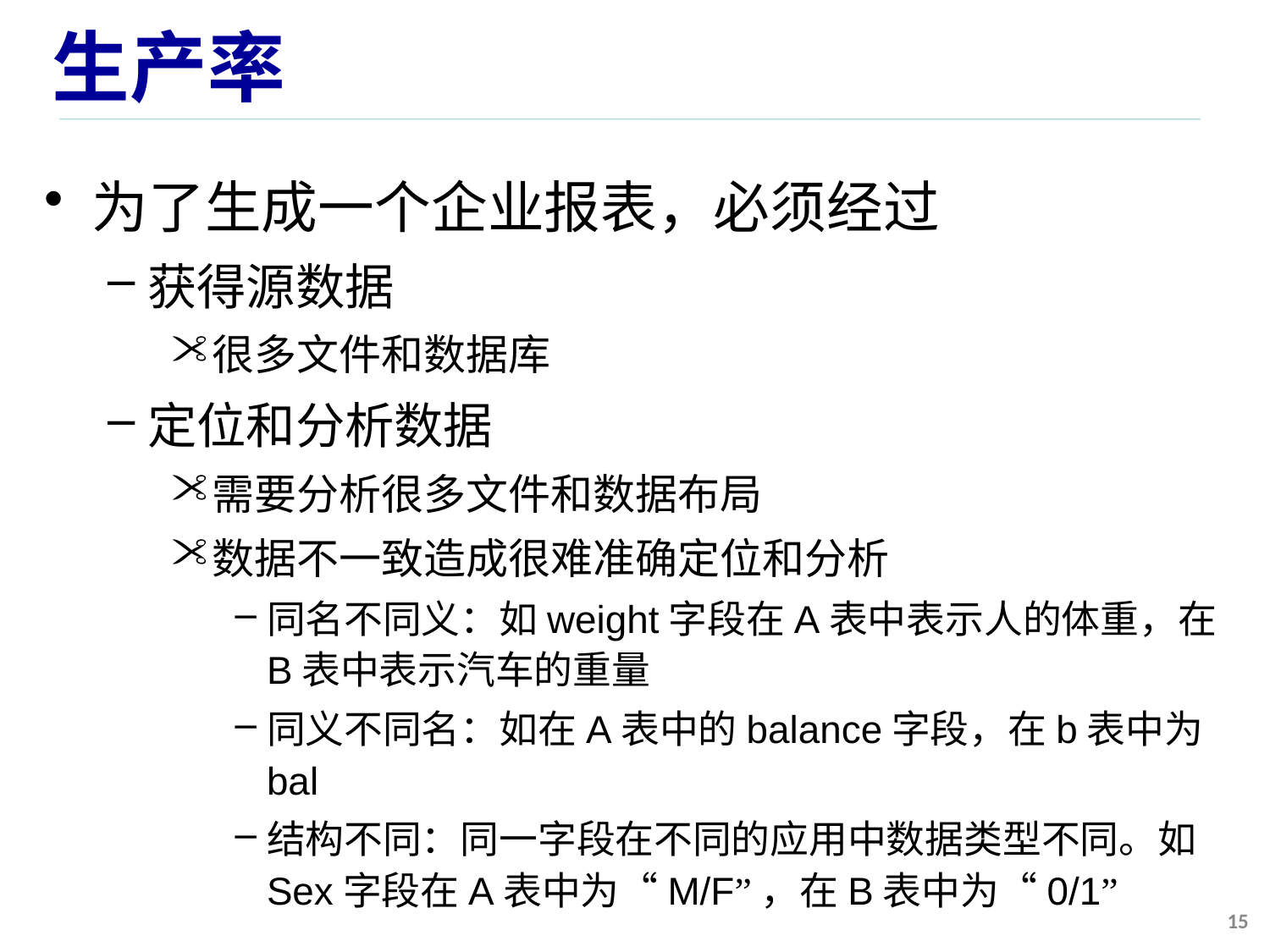

# 生产率
为了生成一个企业报表，必须经过
获得源数据
很多文件和数据库
定位和分析数据
需要分析很多文件和数据布局
数据不一致造成很难准确定位和分析
同名不同义：如weight字段在A表中表示人的体重，在B表中表示汽车的重量
同义不同名：如在A表中的balance字段，在b表中为bal
结构不同：同一字段在不同的应用中数据类型不同。如Sex字段在A表中为“M/F”，在B表中为“0/1”
15